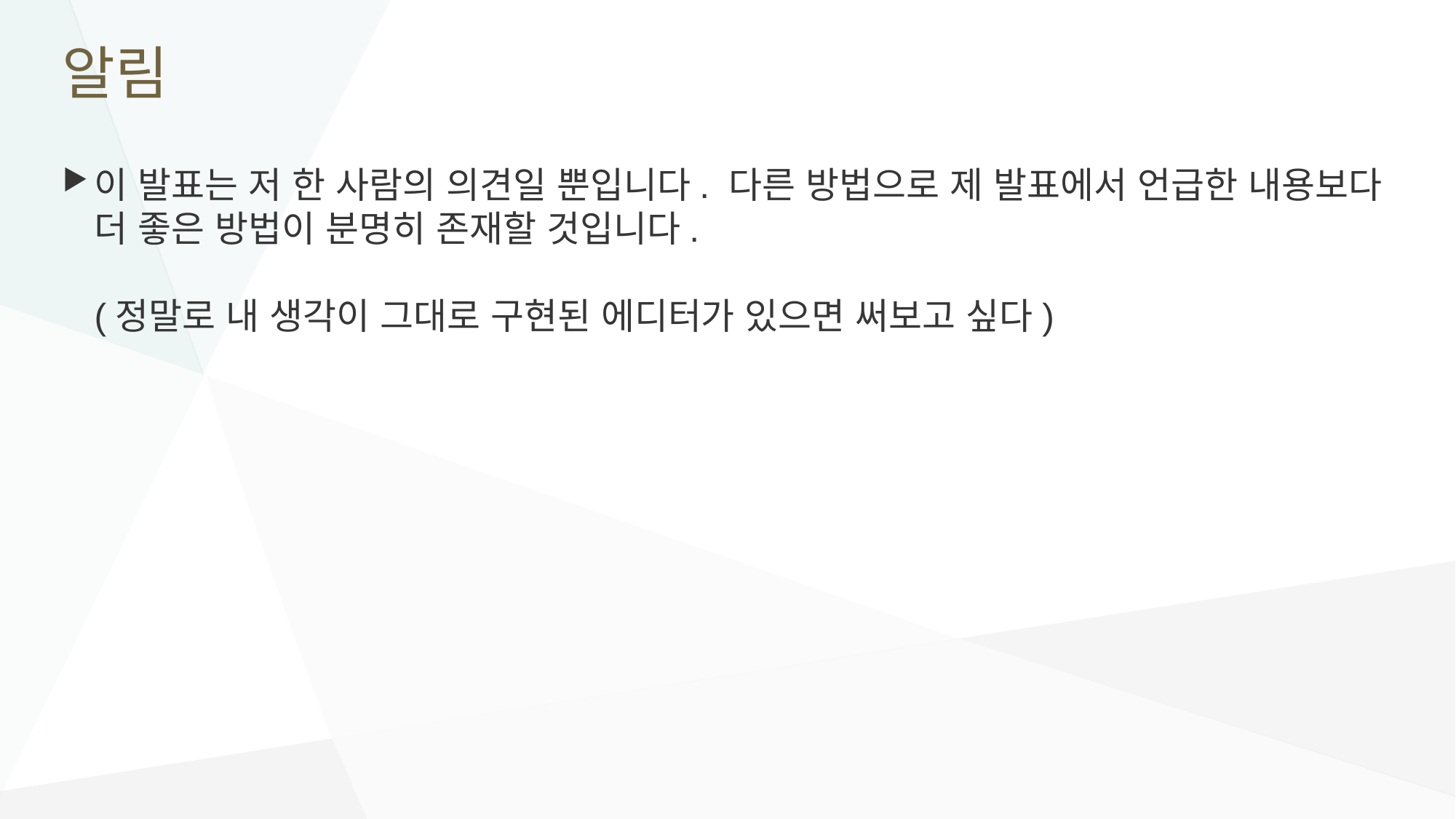

# 알림
이 발표는 저 한 사람의 의견일 뿐입니다. 다른 방법으로 제 발표에서 언급한 내용보다 더 좋은 방법이 분명히 존재할 것입니다.
(정말로 내 생각이 그대로 구현된 에디터가 있으면 써보고 싶다)